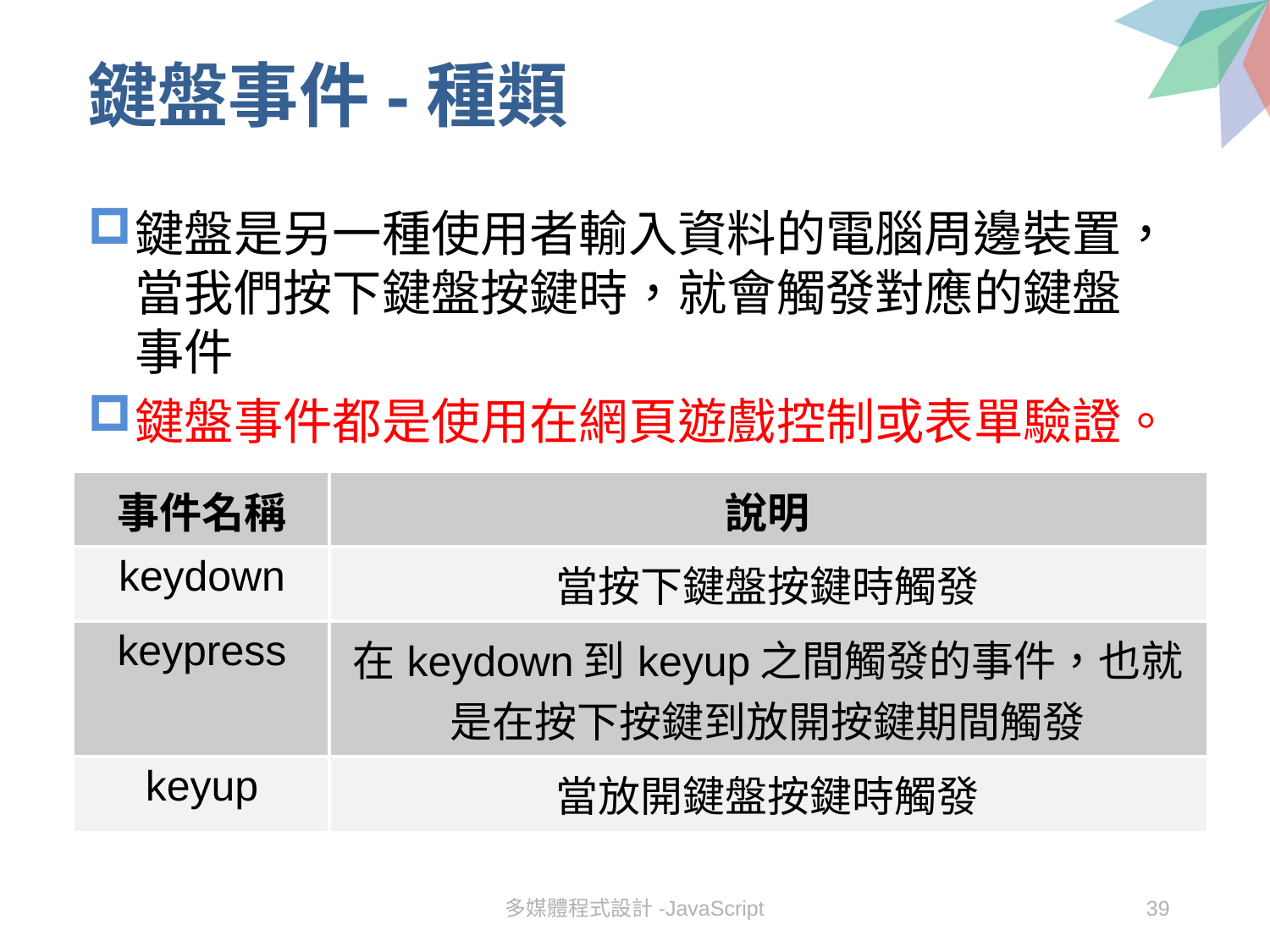

# 鍵盤事件-種類
鍵盤是另一種使用者輸入資料的電腦周邊裝置，當我們按下鍵盤按鍵時，就會觸發對應的鍵盤事件
鍵盤事件都是使用在網頁遊戲控制或表單驗證。
| 事件名稱 | 說明 |
| --- | --- |
| keydown | 當按下鍵盤按鍵時觸發 |
| keypress | 在keydown到keyup之間觸發的事件，也就是在按下按鍵到放開按鍵期間觸發 |
| keyup | 當放開鍵盤按鍵時觸發 |
多媒體程式設計-JavaScript
39